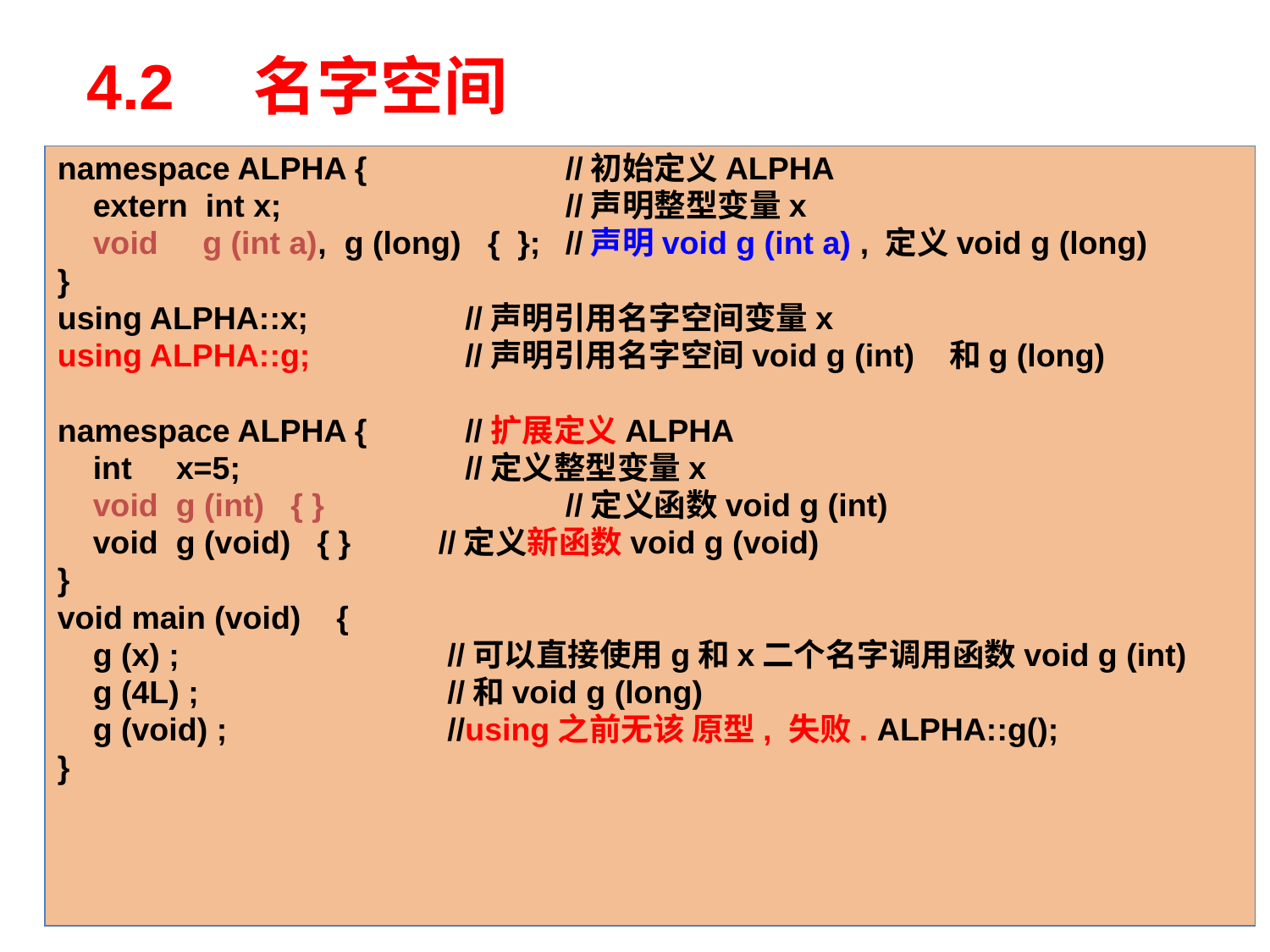

# 4.2　名字空间
namespace ALPHA {	   	//初始定义ALPHA
    extern  int x; 	   		//声明整型变量x
    void     g (int a),  g (long)   {  }; 	//声明void g (int a) , 定义void g (long)
}
using ALPHA::x; 	   //声明引用名字空间变量x
using ALPHA::g; 	   //声明引用名字空间void g (int)   和g (long)

namespace ALPHA { 	   //扩展定义ALPHA
    int     x=5; 		   //定义整型变量x
    void  g (int)   { } 	   	//定义函数void g (int)
    void  g (void)   { }         	//定义新函数void g (void)
}
void main (void)    {
    g (x) ;   		 //可以直接使用g和x二个名字调用函数void g (int)
    g (4L) ;                         	 //和void g (long)
    g (void) ; 		 //using之前无该 原型, 失败. ALPHA::g();
}